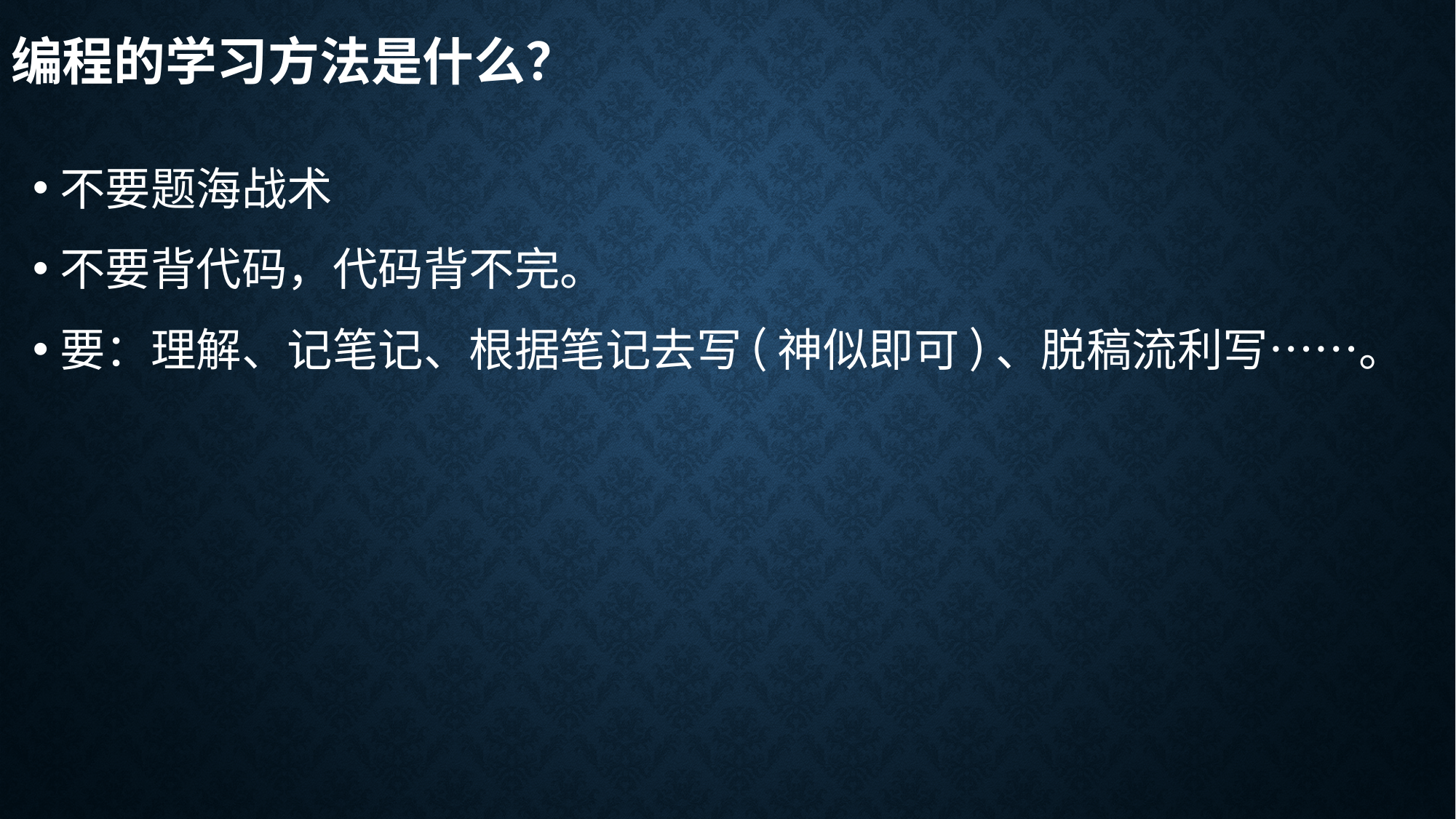

# 编程的学习方法是什么？
不要题海战术
不要背代码，代码背不完。
要：理解、记笔记、根据笔记去写(神似即可)、脱稿流利写……。